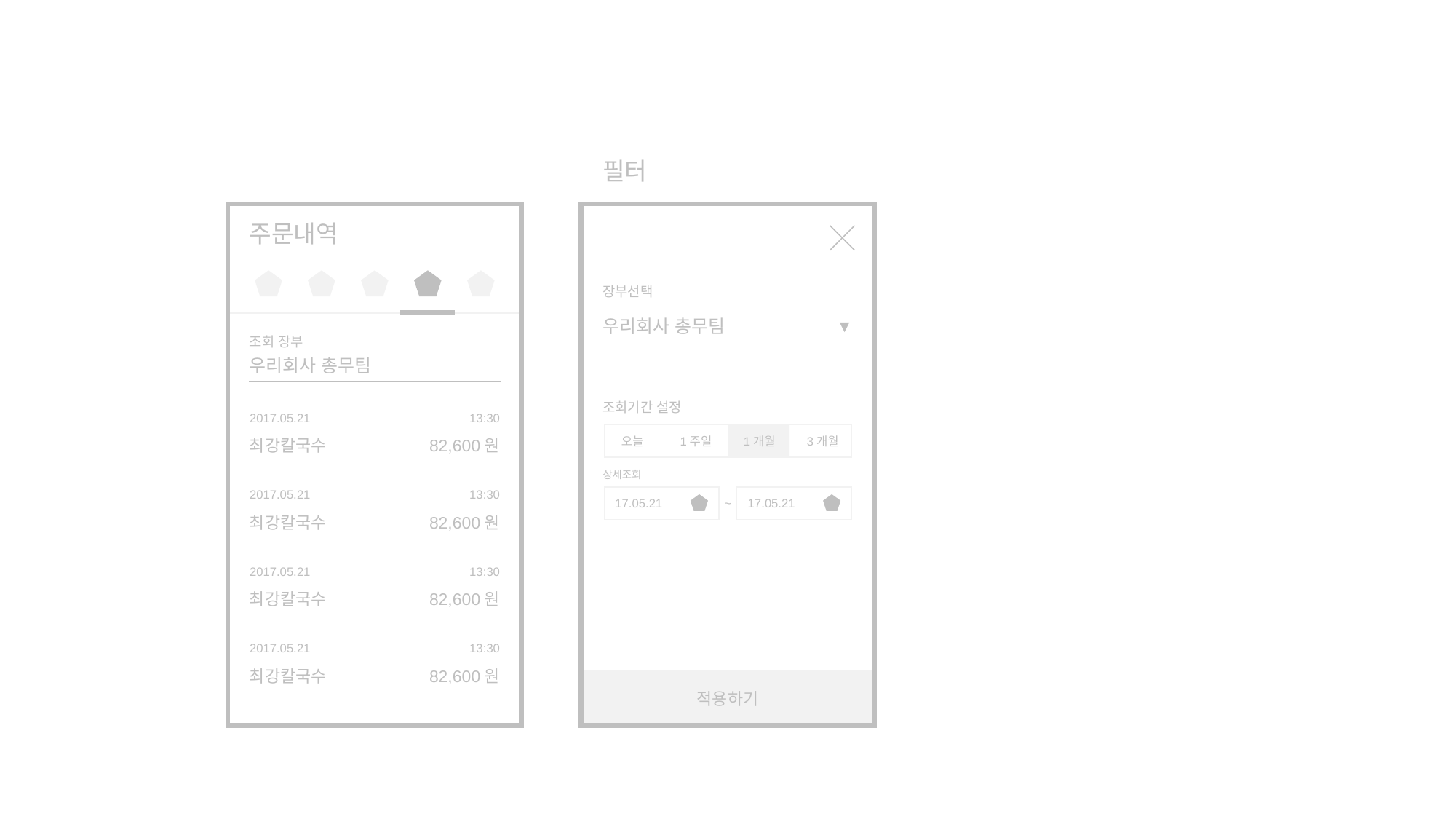

필터
ㅍ

주문내역

장부선택
우리회사 총무팀
▼
조회 장부
우리회사 총무팀
조회기간 설정
2017.05.21
13:30
최강칼국수
82,600원
오늘
1주일
1개월
3개월

상세조회
2017.05.21
13:30
최강칼국수
82,600원
17.05.21
~
17.05.21

2017.05.21
13:30
최강칼국수
82,600원
2017.05.21
13:30
최강칼국수
82,600원

적용하기